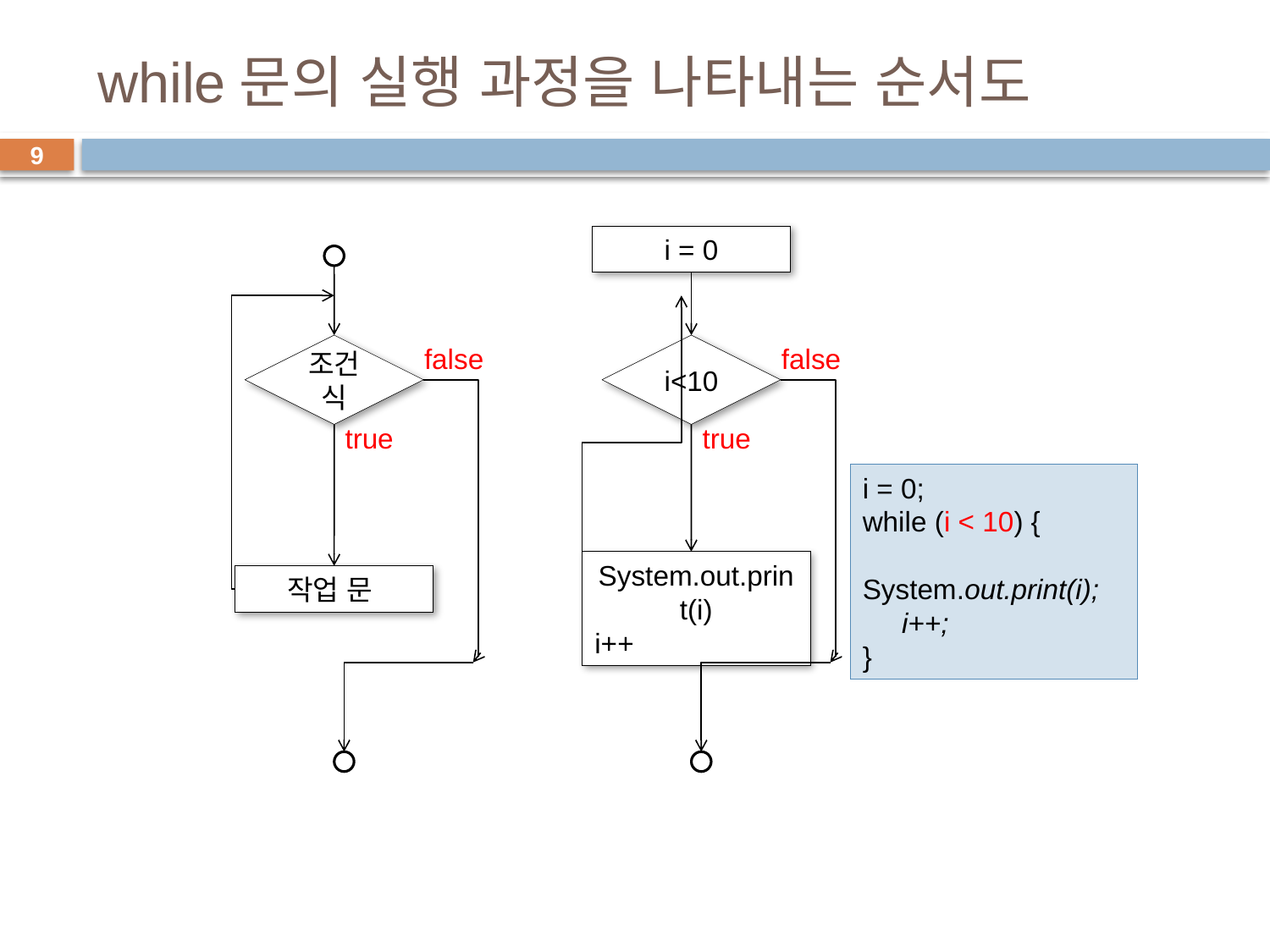

# while문의 실행 과정을 나타내는 순서도
9
i = 0
i<10
false
true
System.out.print(i)
i++

조건식
false
true
작업 문

i = 0;
while (i < 10) {
     System.out.print(i);
     i++;
}